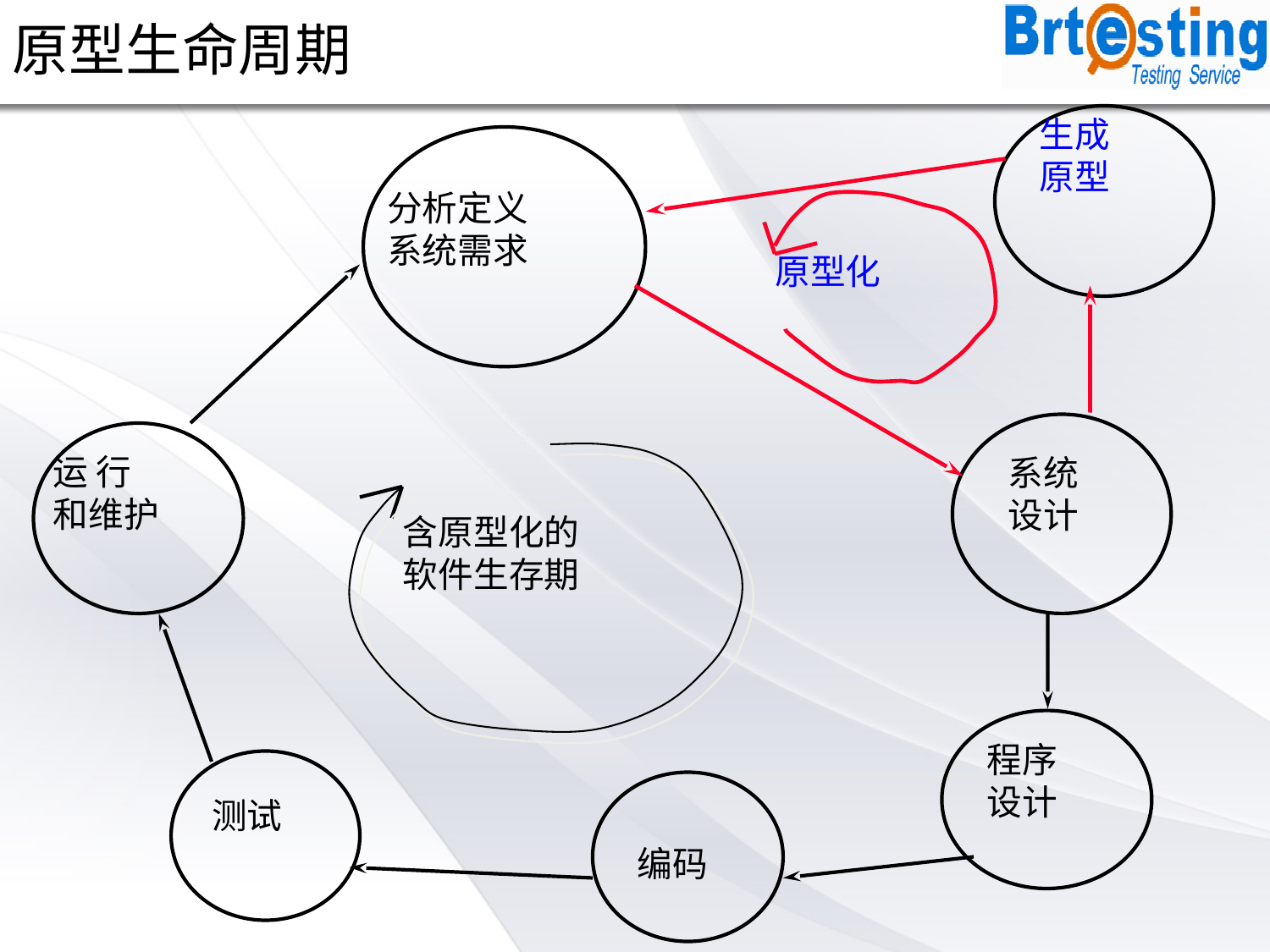

# 原型生命周期

生成
原型

分析定义
系统需求

原型化

运 行
和维护
系统
设计

含原型化的
软件生存期

程序
设计

测试
编码